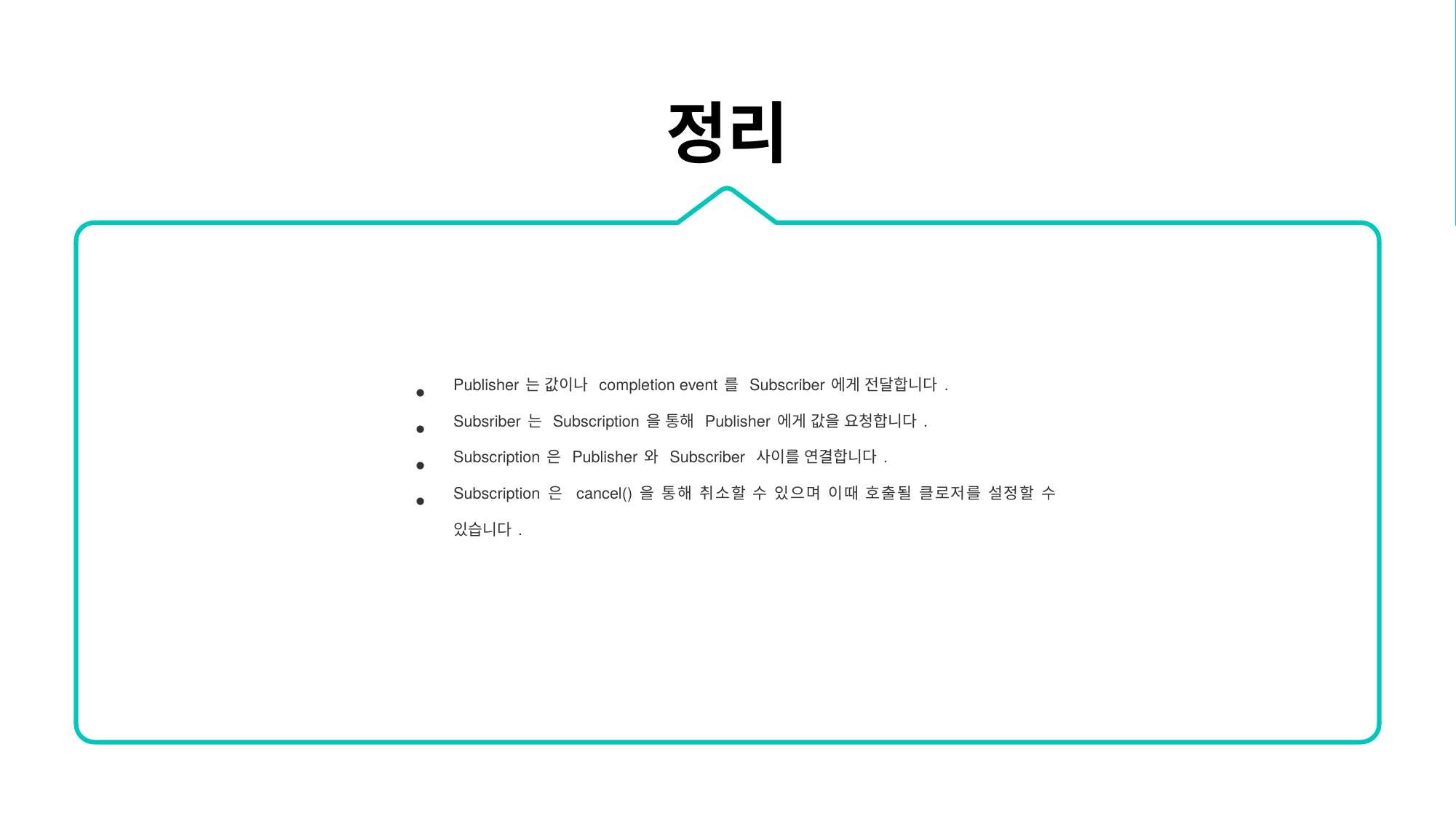

정리

Publisher는 값이나 completion event를 Subscriber에게 전달합니다.
Subsriber는 Subscription을 통해 Publisher에게 값을 요청합니다.
Subscription은 Publisher와 Subscriber 사이를 연결합니다.
Subscription은 cancel()을 통해 취소할 수 있으며 이때 호출될 클로저를 설정할 수 있습니다.